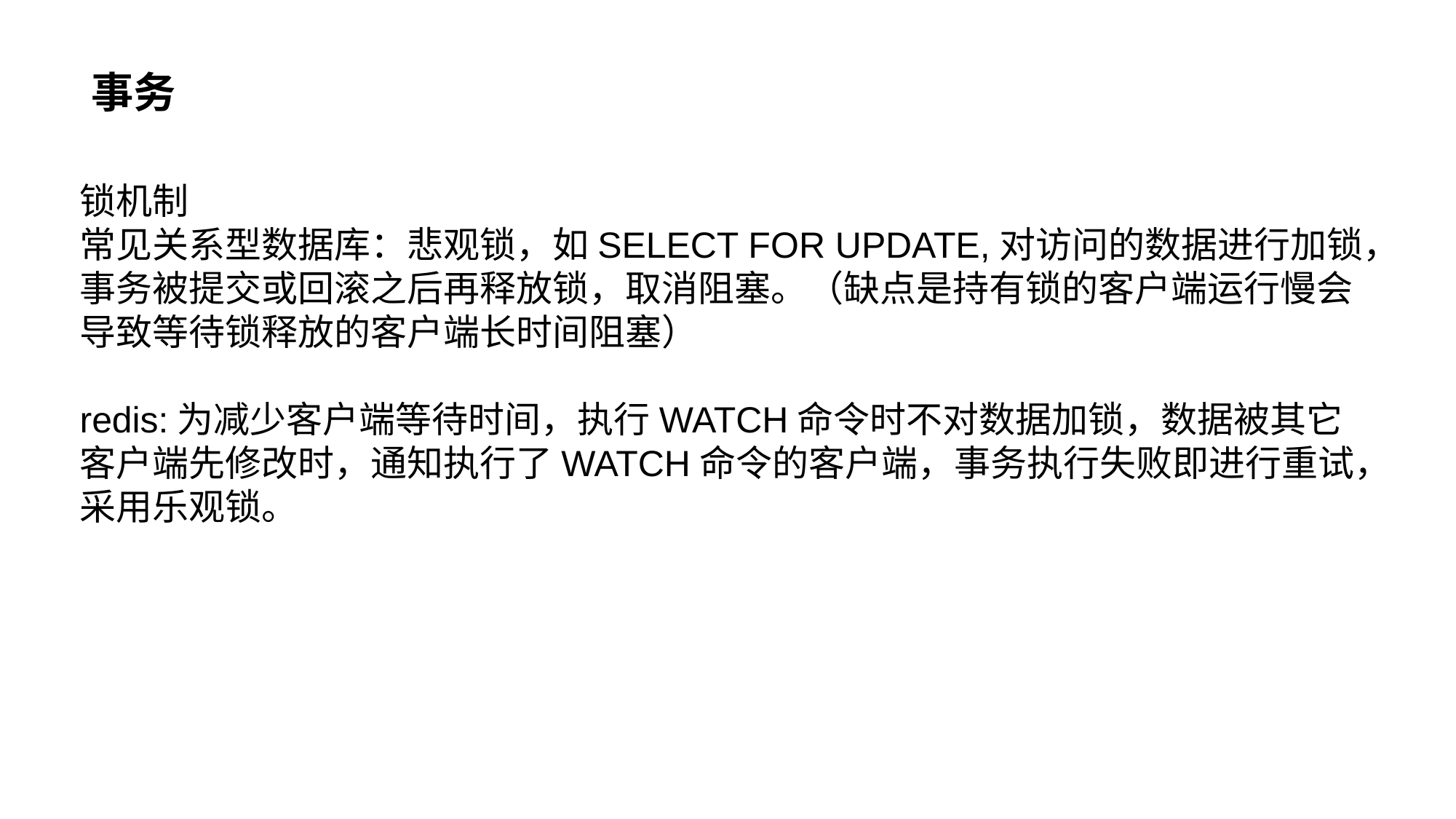

# 事务
锁机制
常见关系型数据库：悲观锁，如SELECT FOR UPDATE,对访问的数据进行加锁，事务被提交或回滚之后再释放锁，取消阻塞。（缺点是持有锁的客户端运行慢会导致等待锁释放的客户端长时间阻塞）

redis:为减少客户端等待时间，执行WATCH命令时不对数据加锁，数据被其它客户端先修改时，通知执行了WATCH命令的客户端，事务执行失败即进行重试，采用乐观锁。